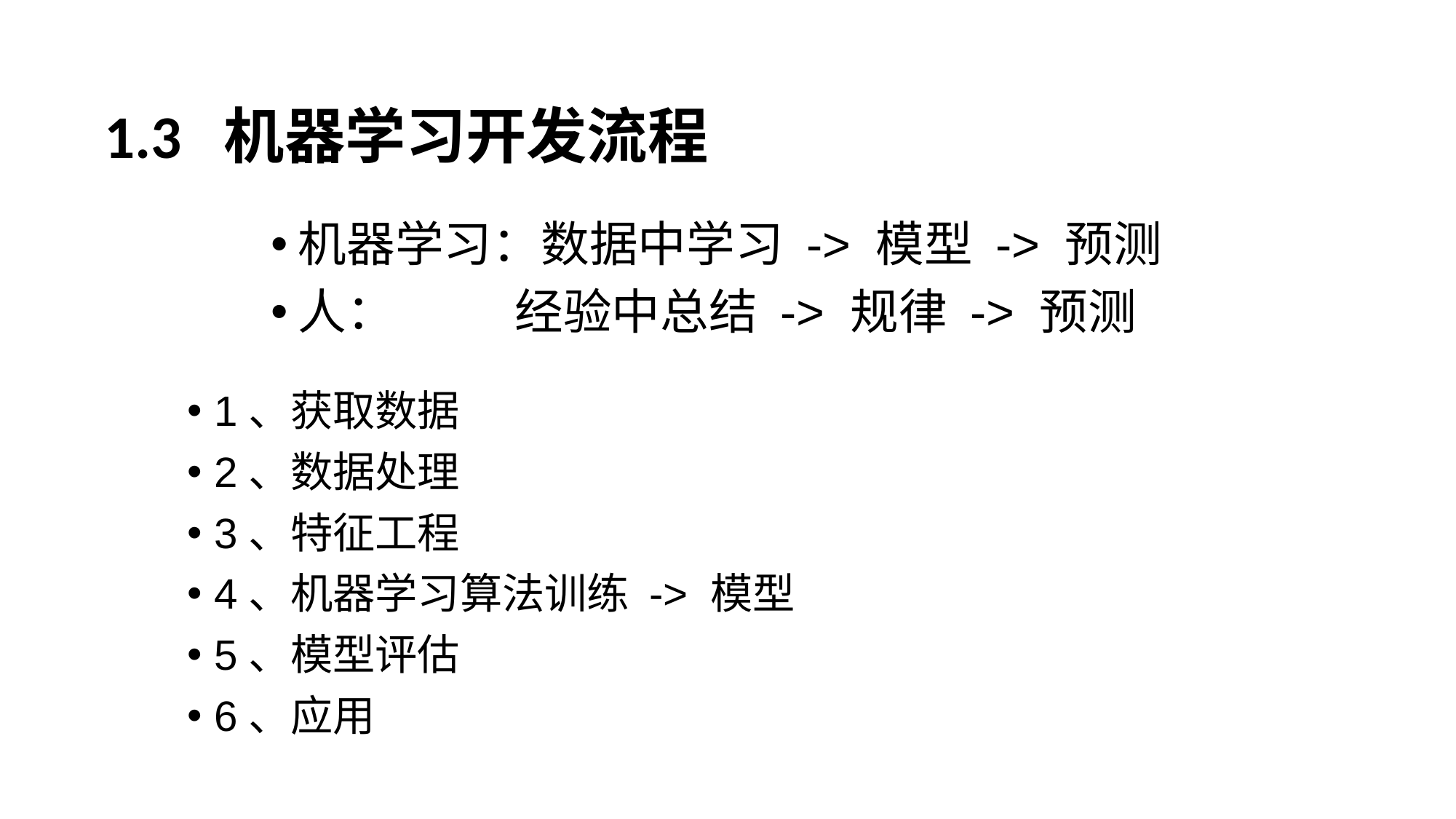

1.3  机器学习开发流程
机器学习：数据中学习 -> 模型 -> 预测
人：           经验中总结 -> 规律 -> 预测
1、获取数据
2、数据处理
3、特征工程
4、机器学习算法训练 -> 模型
5、模型评估
6、应用